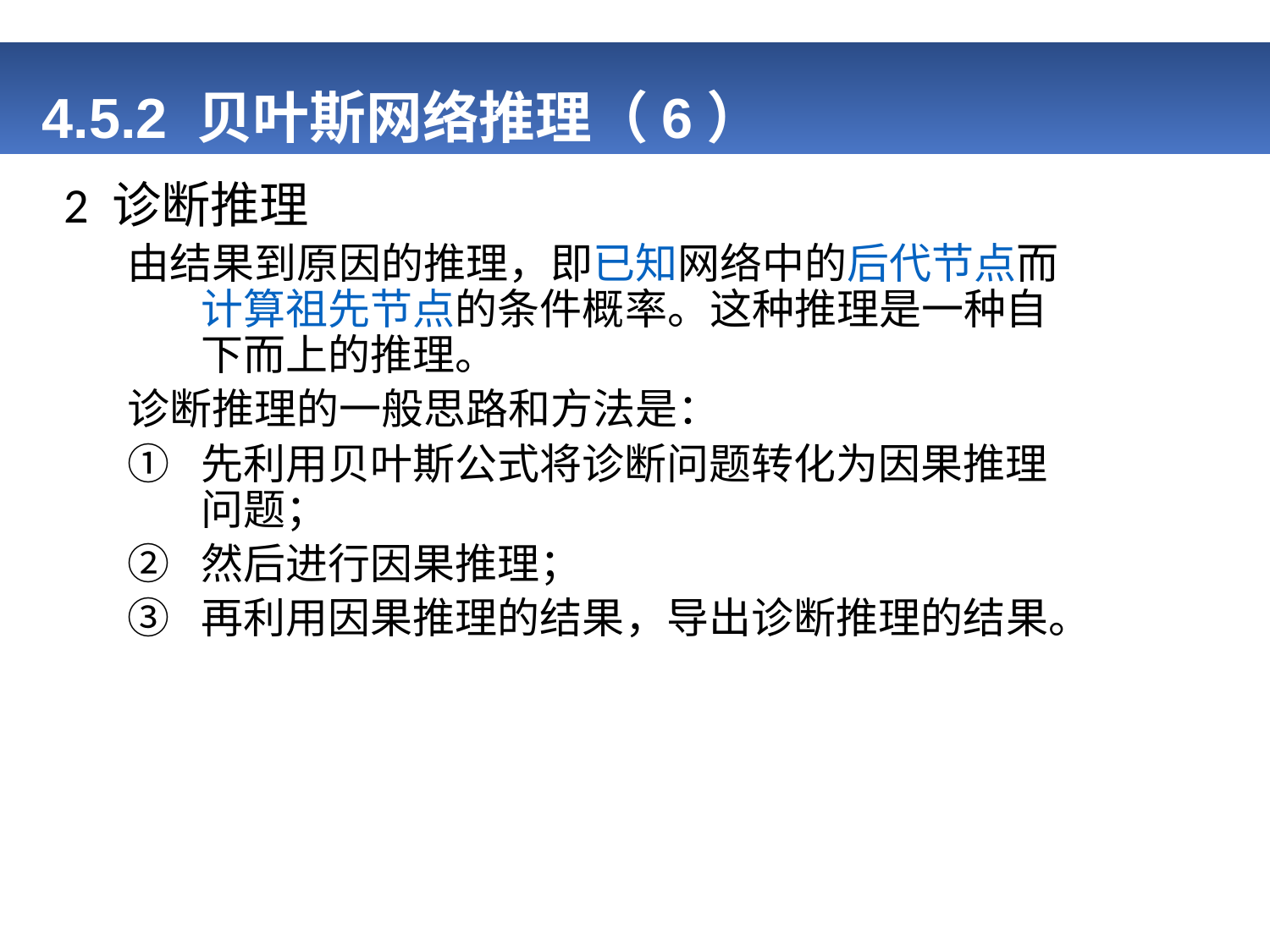

# 4.5.2 贝叶斯网络推理（6）
2 诊断推理
由结果到原因的推理，即已知网络中的后代节点而计算祖先节点的条件概率。这种推理是一种自下而上的推理。
诊断推理的一般思路和方法是：
先利用贝叶斯公式将诊断问题转化为因果推理问题；
然后进行因果推理；
再利用因果推理的结果，导出诊断推理的结果。